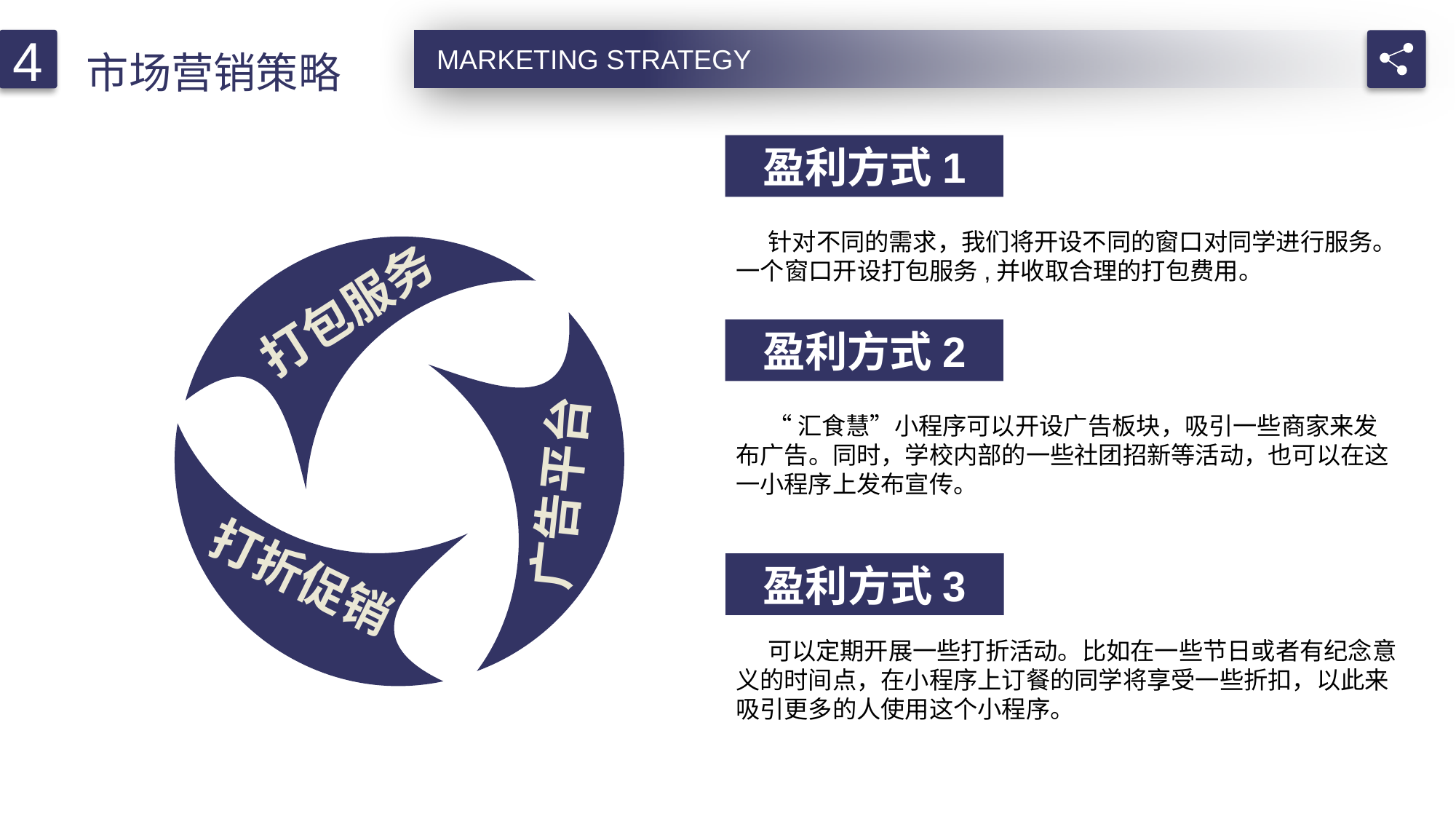

市场营销策略
4

MARKETING STRATEGY

盈利方式1

针对不同的需求，我们将开设不同的窗口对同学进行服务。一个窗口开设打包服务,并收取合理的打包费用。
打包服务

盈利方式2

“汇食慧”小程序可以开设广告板块，吸引一些商家来发布广告。同时，学校内部的一些社团招新等活动，也可以在这一小程序上发布宣传。
广告平台
打折促销
盈利方式3
可以定期开展一些打折活动。比如在一些节日或者有纪念意义的时间点，在小程序上订餐的同学将享受一些折扣，以此来吸引更多的人使用这个小程序。